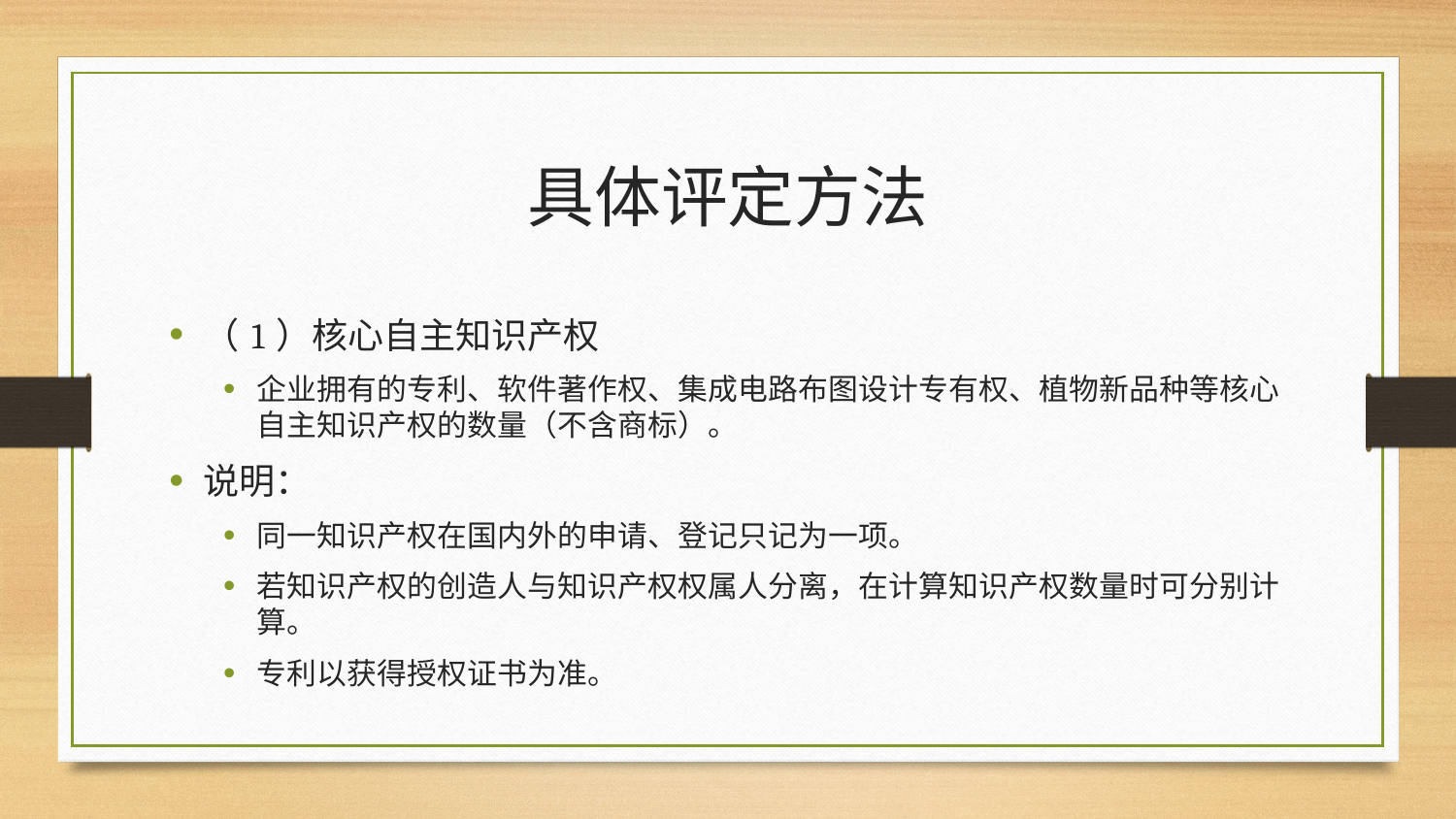

# 具体评定方法
（1）核心自主知识产权
企业拥有的专利、软件著作权、集成电路布图设计专有权、植物新品种等核心自主知识产权的数量（不含商标）。
说明：
同一知识产权在国内外的申请、登记只记为一项。
若知识产权的创造人与知识产权权属人分离，在计算知识产权数量时可分别计算。
专利以获得授权证书为准。